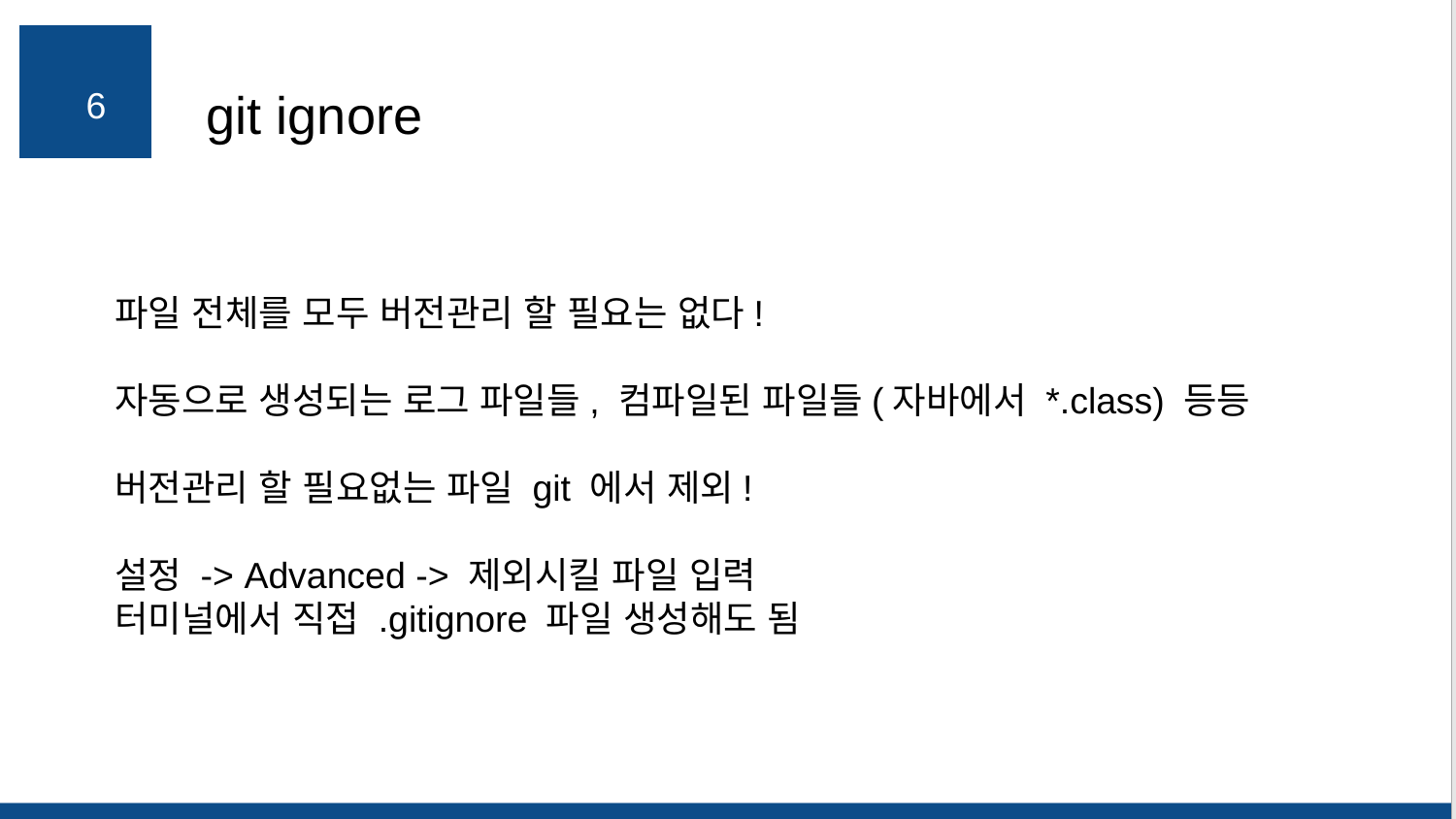

# git ignore
6

파일 전체를 모두 버전관리 할 필요는 없다!

자동으로 생성되는 로그 파일들, 컴파일된 파일들(자바에서 *.class) 등등

버전관리 할 필요없는 파일 git 에서 제외!

설정 -> Advanced -> 제외시킬 파일 입력
터미널에서 직접 .gitignore 파일 생성해도 됨